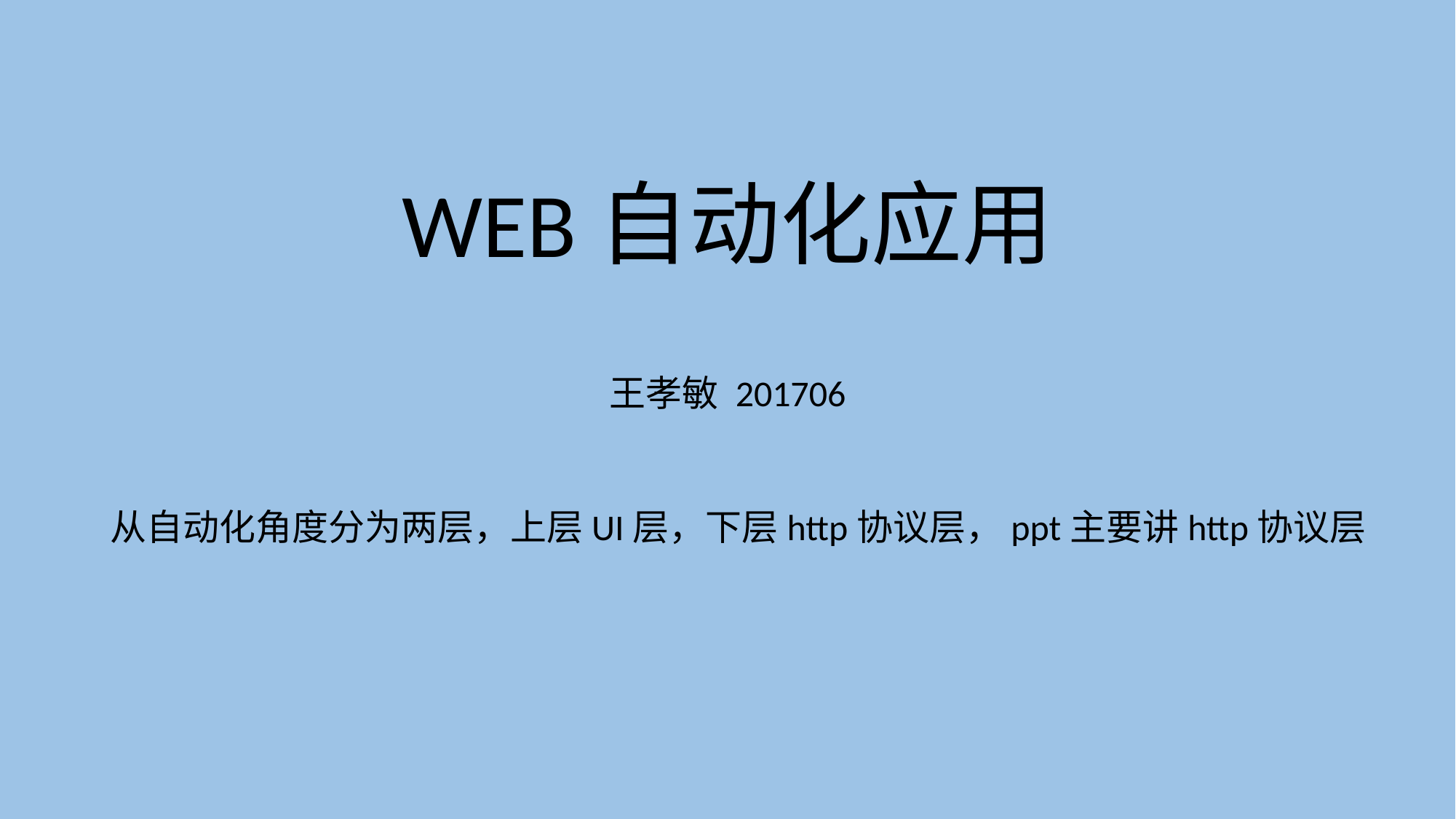

# WEB自动化应用 王孝敏 201706

从自动化角度分为两层，上层UI层，下层http协议层，ppt主要讲http协议层